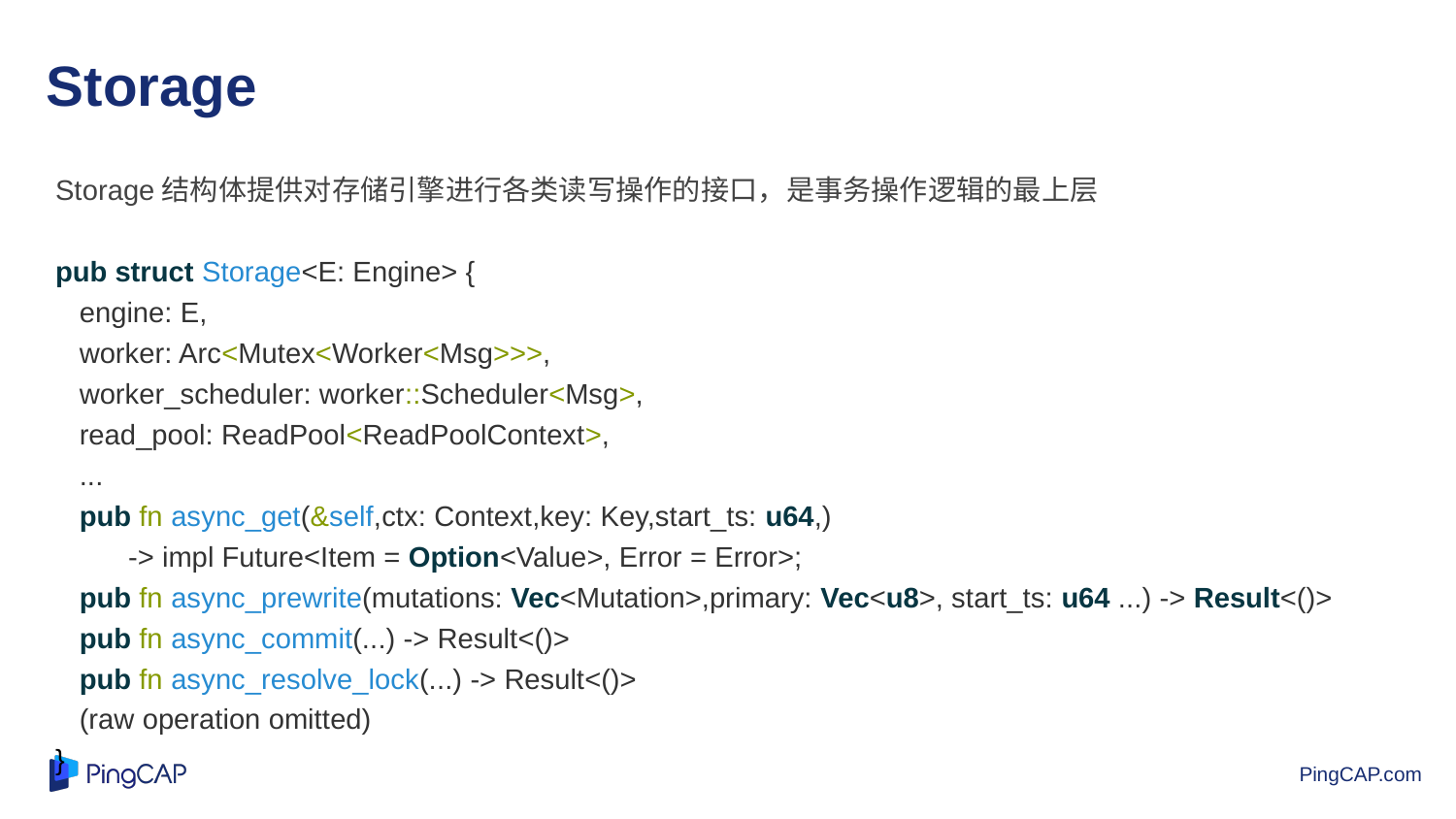

Storage
Storage结构体提供对存储引擎进行各类读写操作的接口，是事务操作逻辑的最上层

pub struct Storage<E: Engine> {
   engine: E,
   worker: Arc<Mutex<Worker<Msg>>>,
   worker_scheduler: worker::Scheduler<Msg>,
   read_pool: ReadPool<ReadPoolContext>,
   ...
   pub fn async_get(&self,ctx: Context,key: Key,start_ts: u64,)
-> impl Future<Item = Option<Value>, Error = Error>;
   pub fn async_prewrite(mutations: Vec<Mutation>,primary: Vec<u8>, start_ts: u64 ...) -> Result<()>
   pub fn async_commit(...) -> Result<()>
   pub fn async_resolve_lock(...) -> Result<()>
   (raw operation omitted)
}